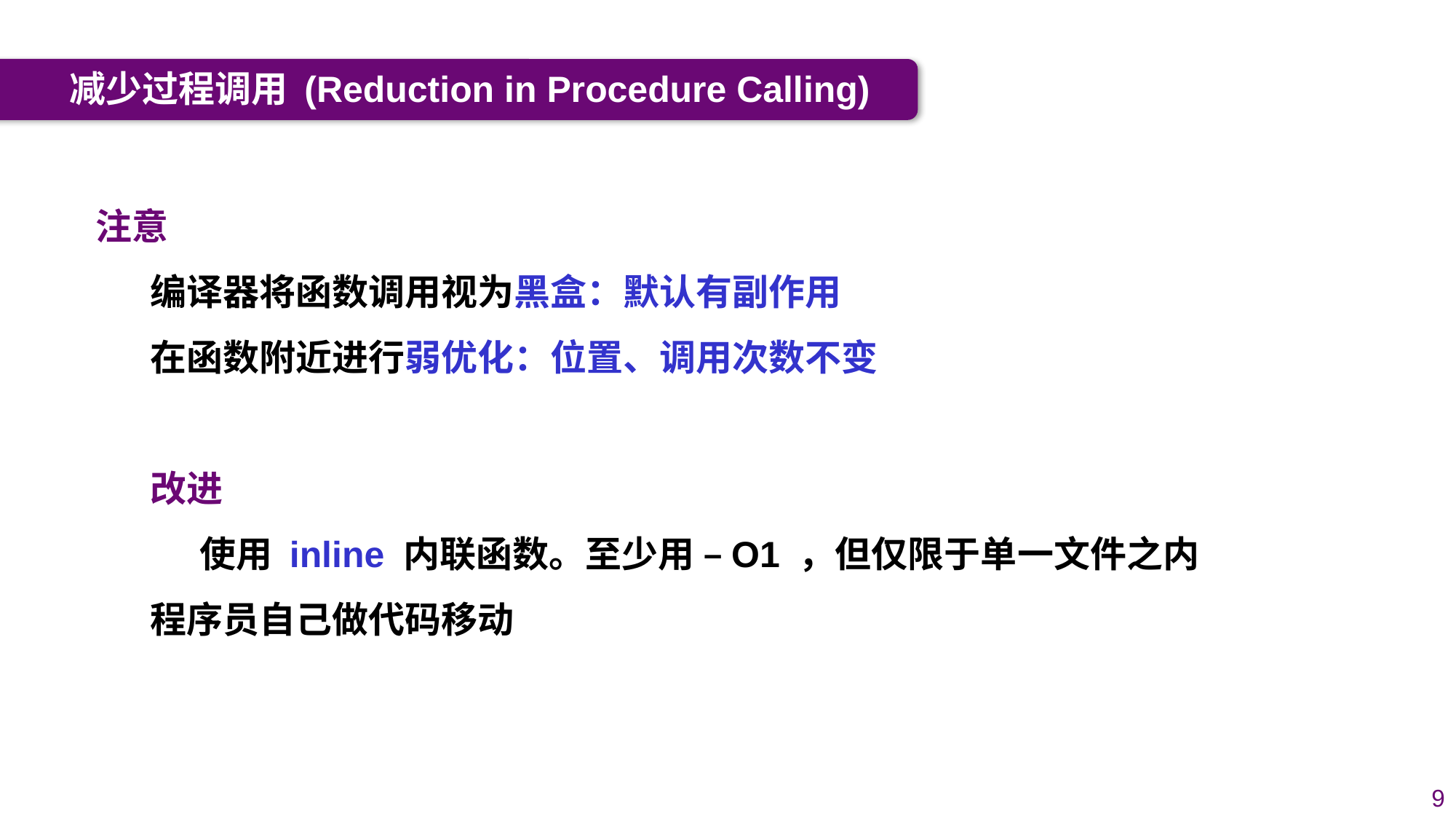

减少过程调用 (Reduction in Procedure Calling)
减少过程调用 (Reduction in Procedure Calling)

注意
编译器将函数调用视为黑盒：默认有副作用
在函数附近进行弱优化：位置、调用次数不变

改进
     使用 inline 内联函数。至少用 –O1 ，但仅限于单一文件之内
程序员自己做代码移动
9